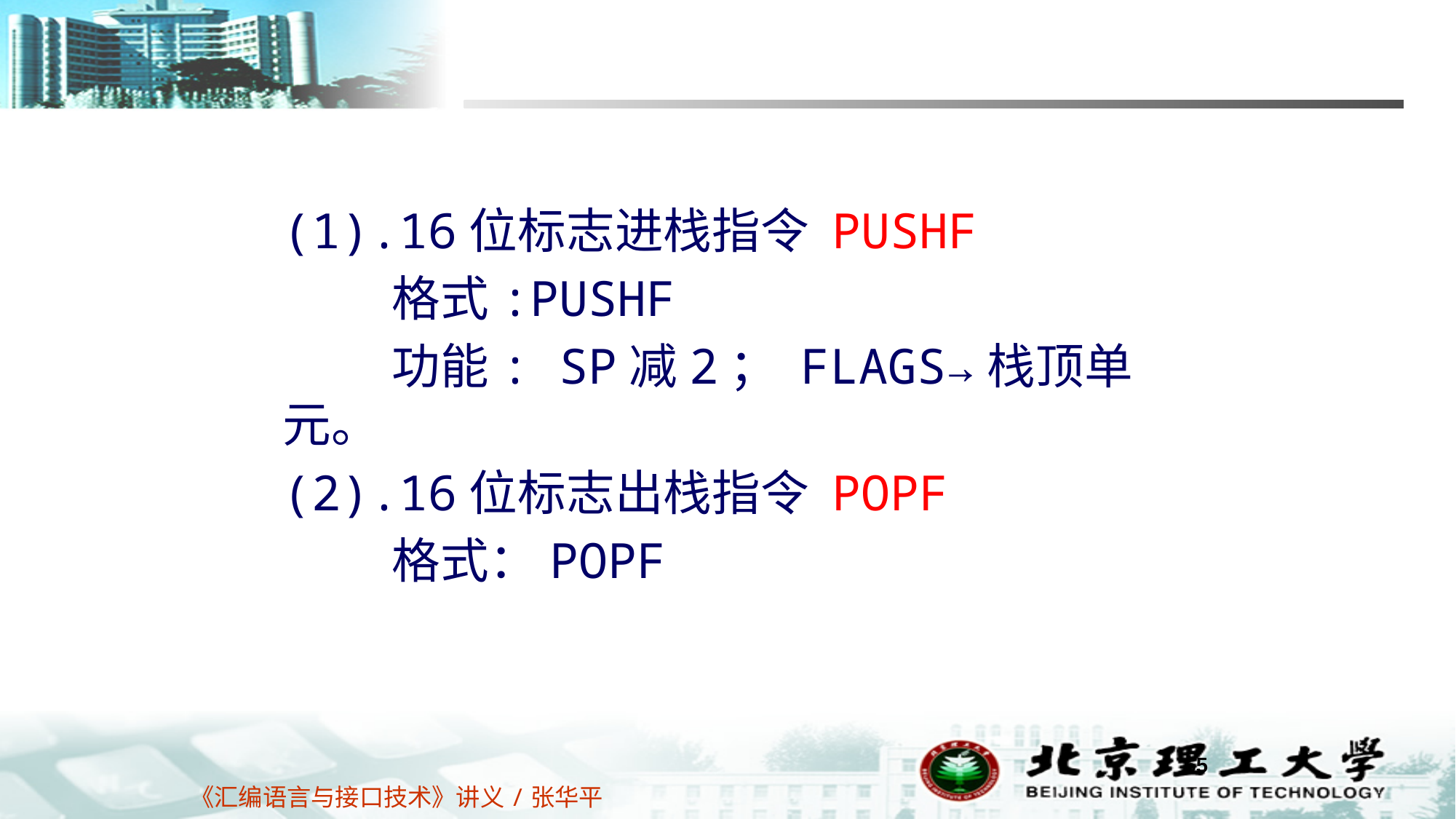

(1).16位标志进栈指令 PUSHF
	格式:PUSHF
	功能: SP减2； FLAGS→栈顶单元。
(2).16位标志出栈指令 POPF
	格式：POPF
65